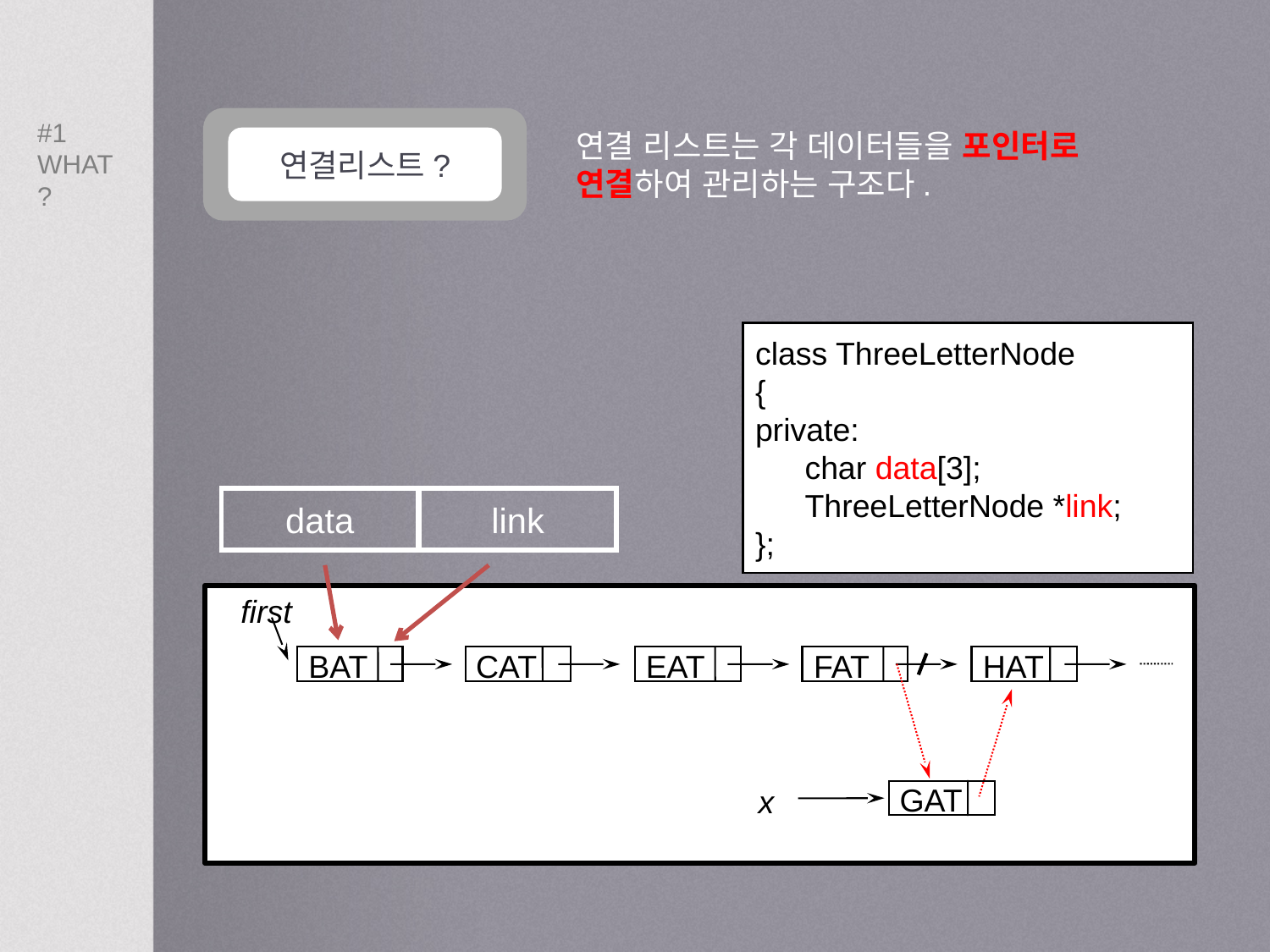

#1 WHAT?

연결 리스트는 각 데이터들을 포인터로 연결하여 관리하는 구조다.
연결리스트?
class ThreeLetterNode
{
private:
	char data[3];
	ThreeLetterNode *link;
};
data
link

first

BAT
CAT
EAT
FAT
HAT

GAT
x